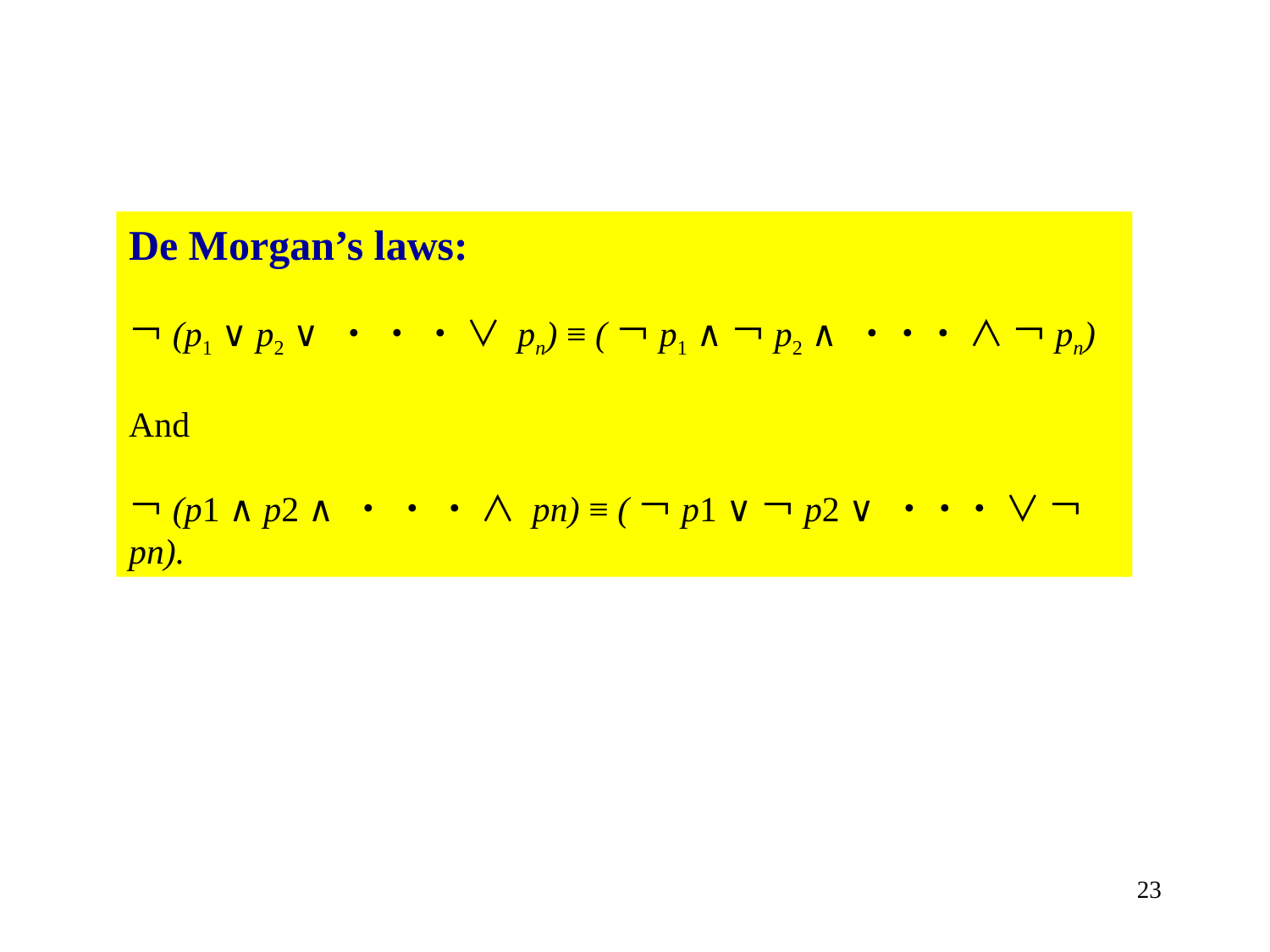

De Morgan’s laws:

￢(p1 ∨ p2 ∨ ・ ・ ・ ∨ pn) ≡ (￢p1 ∧￢p2 ∧ ・・・ ∧ ￢pn)

And

￢(p1 ∧ p2 ∧ ・ ・ ・ ∧ pn) ≡ (￢p1 ∨￢p2 ∨ ・・・ ∨ ￢pn).
23